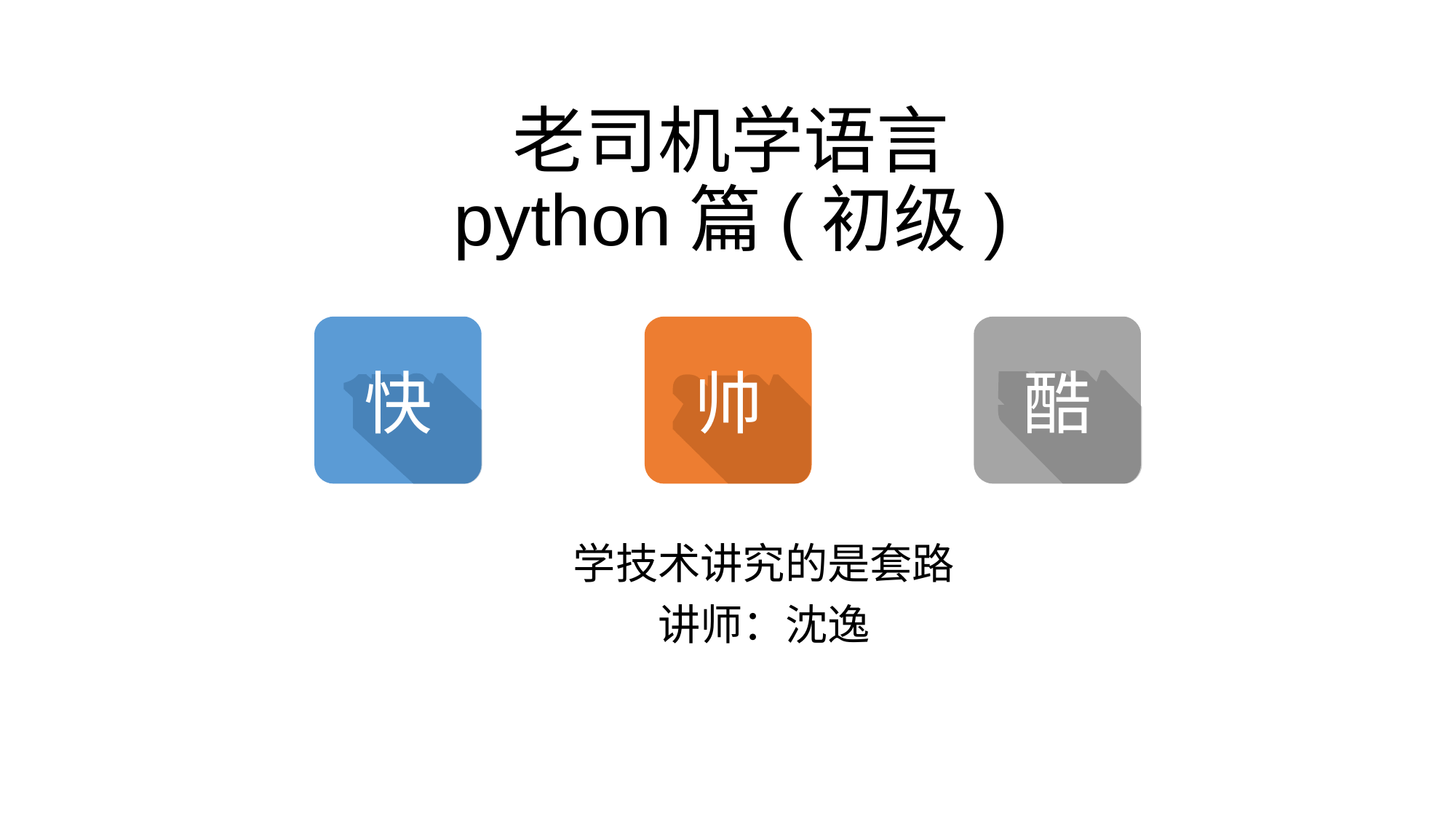

老司机学语言
python篇(初级)

快
帅
酷

学技术讲究的是套路
讲师：沈逸